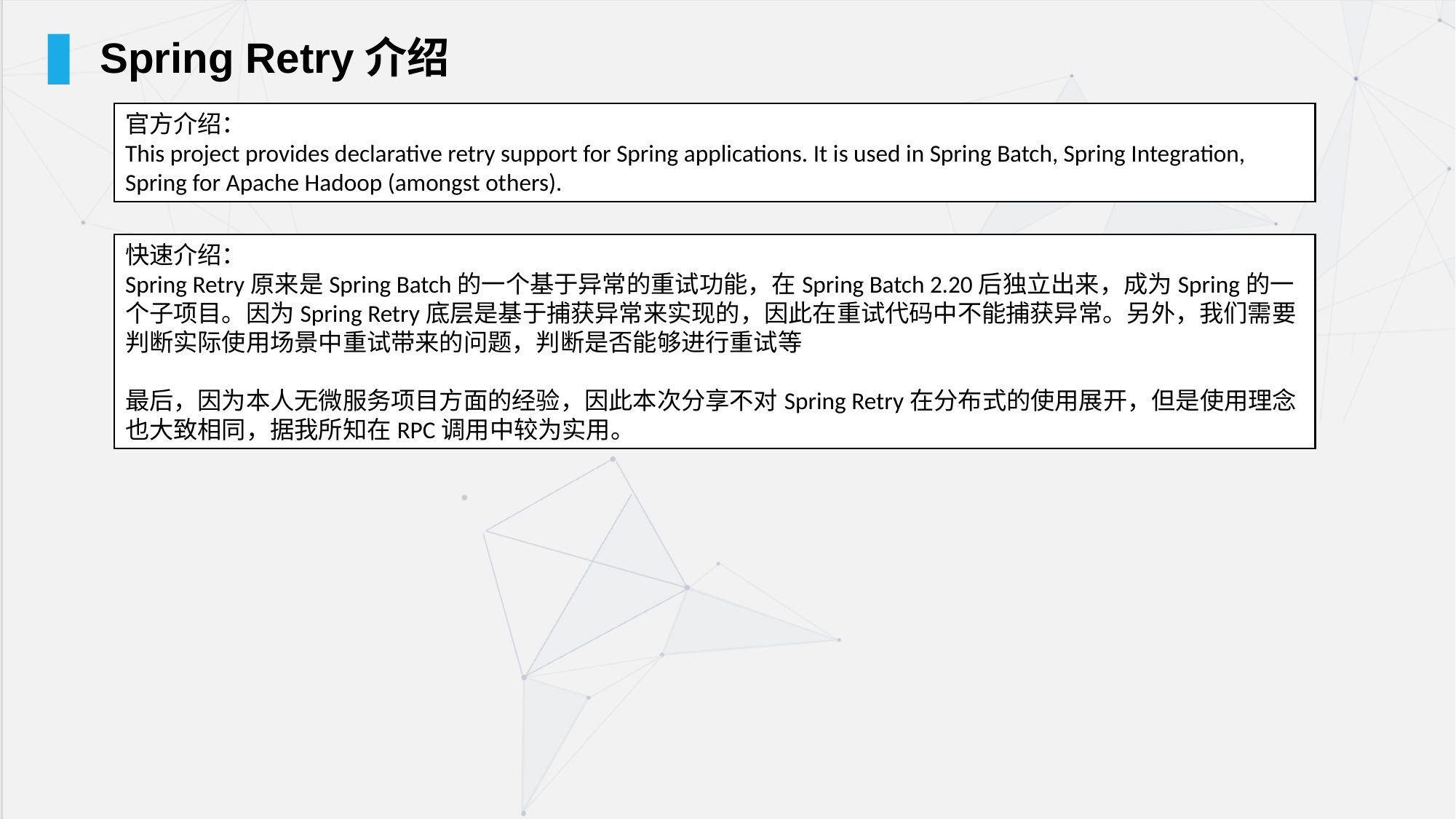

Spring Retry介绍

官方介绍：
This project provides declarative retry support for Spring applications. It is used in Spring Batch, Spring Integration, Spring for Apache Hadoop (amongst others).
快速介绍：
Spring Retry原来是Spring Batch的一个基于异常的重试功能，在Spring Batch 2.20后独立出来，成为Spring的一个子项目。因为Spring Retry底层是基于捕获异常来实现的，因此在重试代码中不能捕获异常。另外，我们需要判断实际使用场景中重试带来的问题，判断是否能够进行重试等

最后，因为本人无微服务项目方面的经验，因此本次分享不对Spring Retry在分布式的使用展开，但是使用理念也大致相同，据我所知在RPC调用中较为实用。